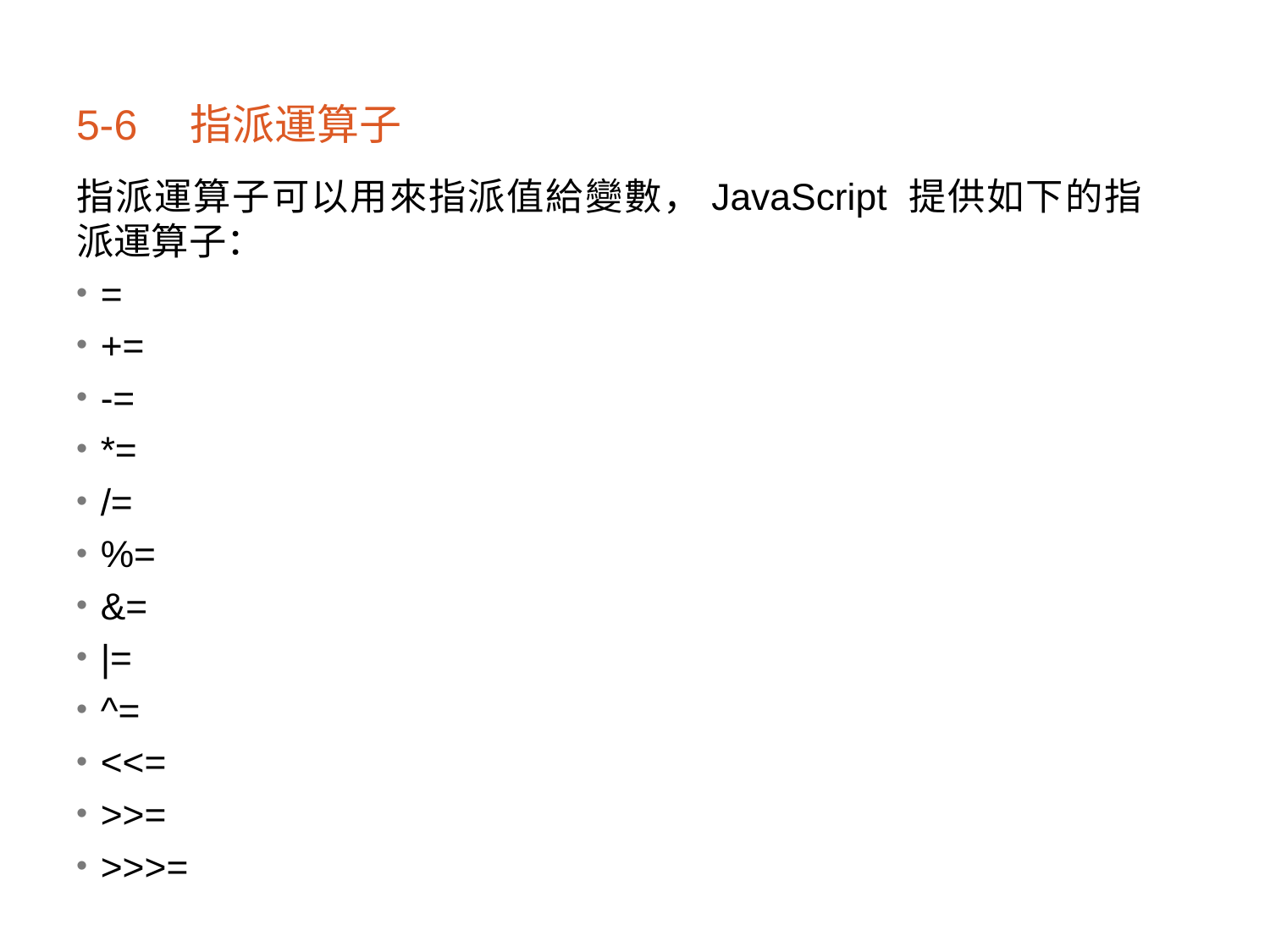

5-6　指派運算子
指派運算子可以用來指派值給變數，JavaScript 提供如下的指派運算子：
=
+=
-=
*=
/=
%=
&=
|=
^=
<<=
>>=
>>>=